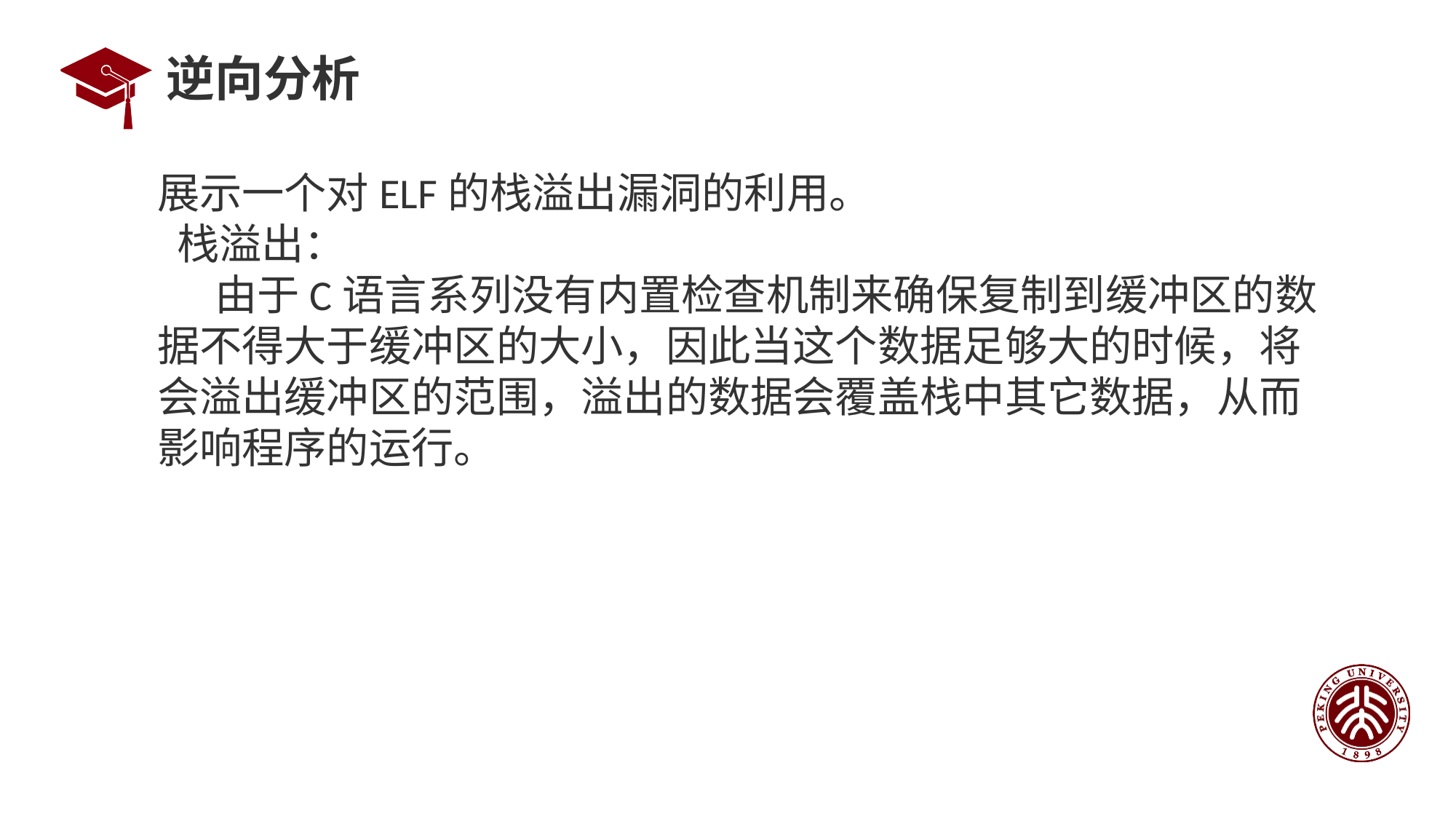

# 逆向分析
展示一个对ELF的栈溢出漏洞的利用。
 栈溢出：
     由于C语言系列没有内置检查机制来确保复制到缓冲区的数据不得大于缓冲区的大小，因此当这个数据足够大的时候，将会溢出缓冲区的范围，溢出的数据会覆盖栈中其它数据，从而影响程序的运行。

16